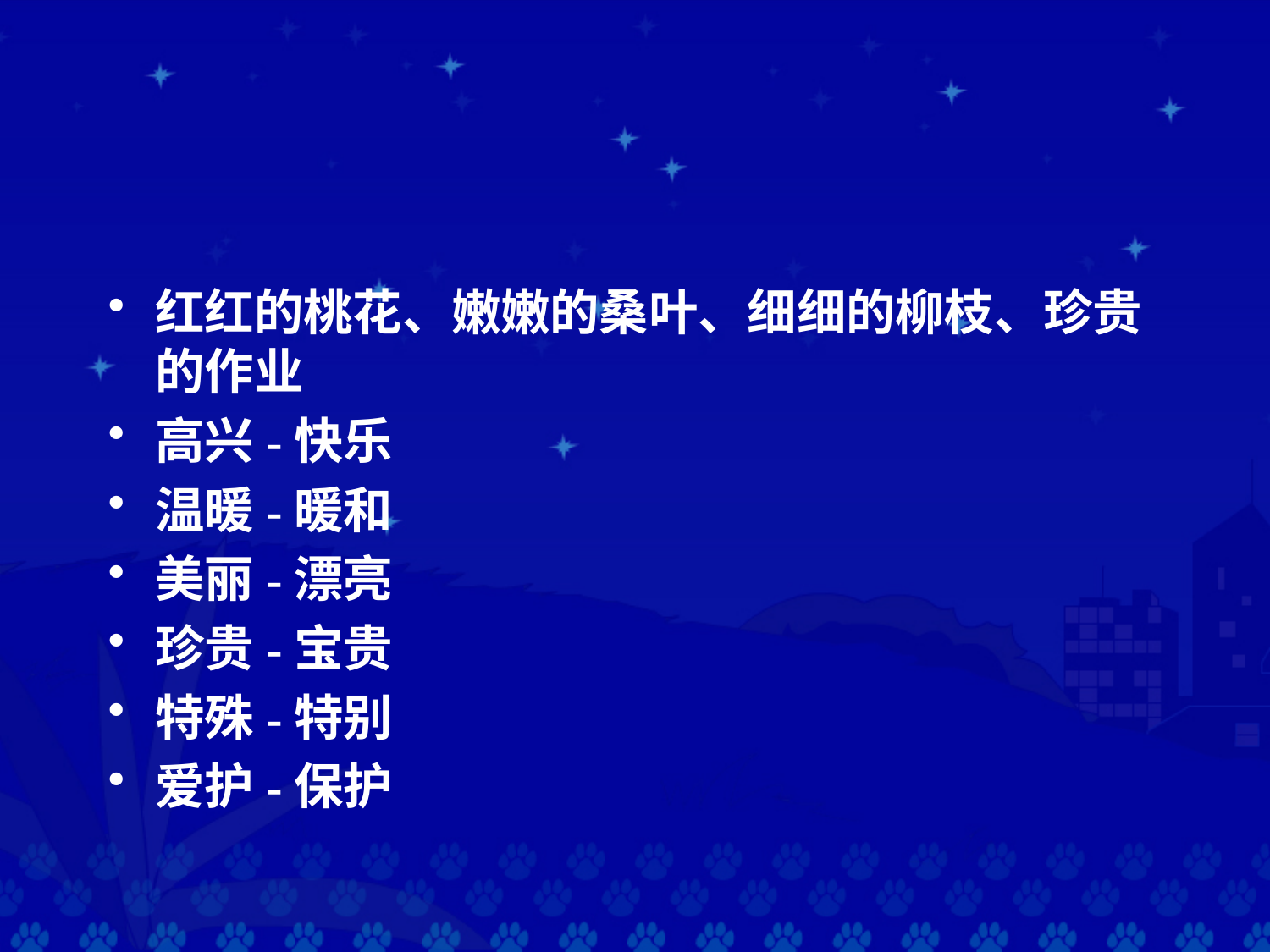

#
红红的桃花、嫩嫩的桑叶、细细的柳枝、珍贵的作业
高兴-快乐
温暖-暖和
美丽-漂亮
珍贵-宝贵
特殊-特别
爱护-保护